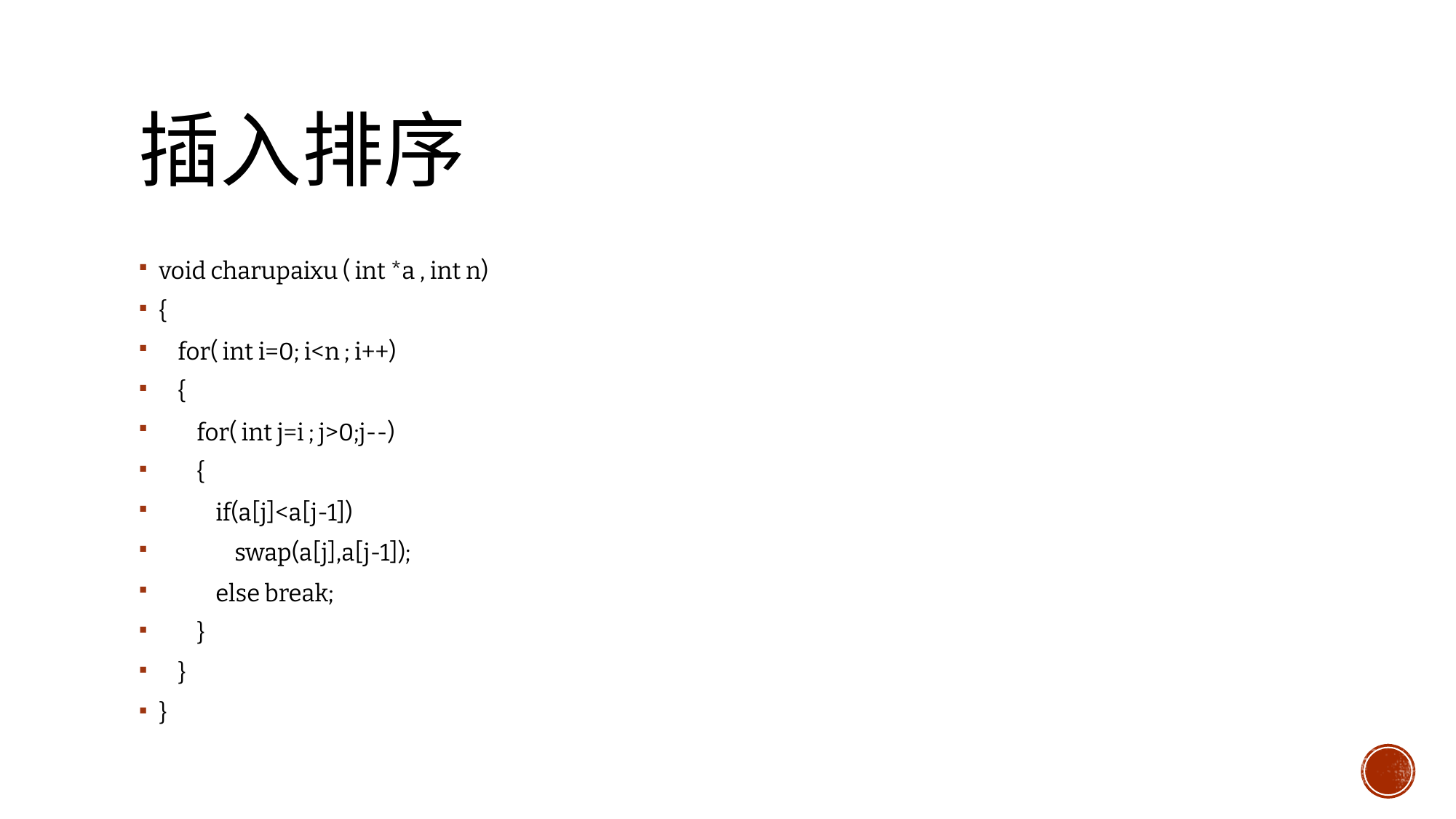

# 插入排序
void charupaixu ( int *a , int n)
{
    for( int i=0; i<n ; i++)
    {
        for( int j=i ; j>0;j--)
        {
            if(a[j]<a[j-1])
                swap(a[j],a[j-1]);
            else break;
        }
    }
}